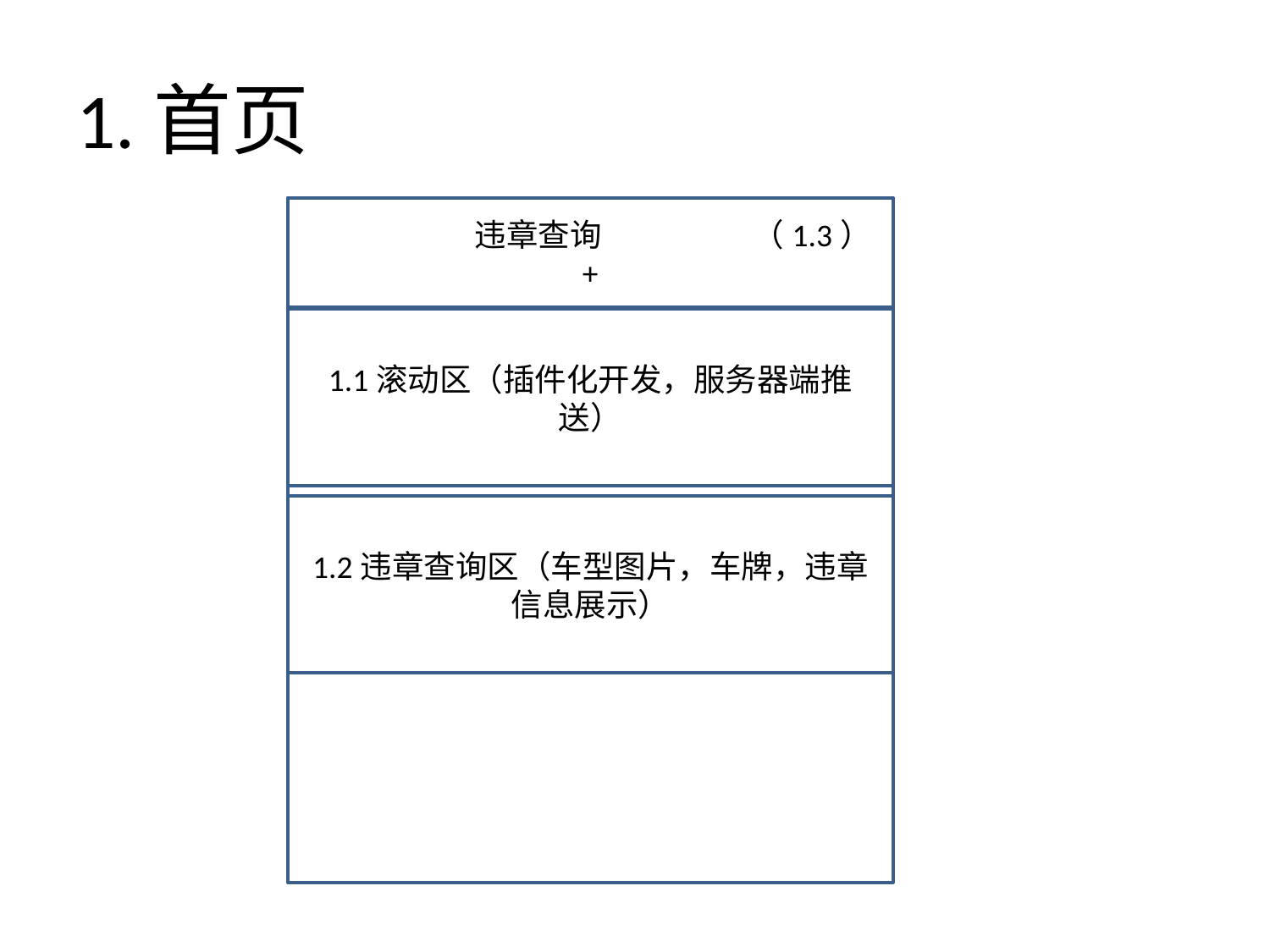

# 1.首页

                       违章查询                     （1.3）+
1.1滚动区（插件化开发，服务器端推送）
1.2违章查询区（车型图片，车牌，违章信息展示）